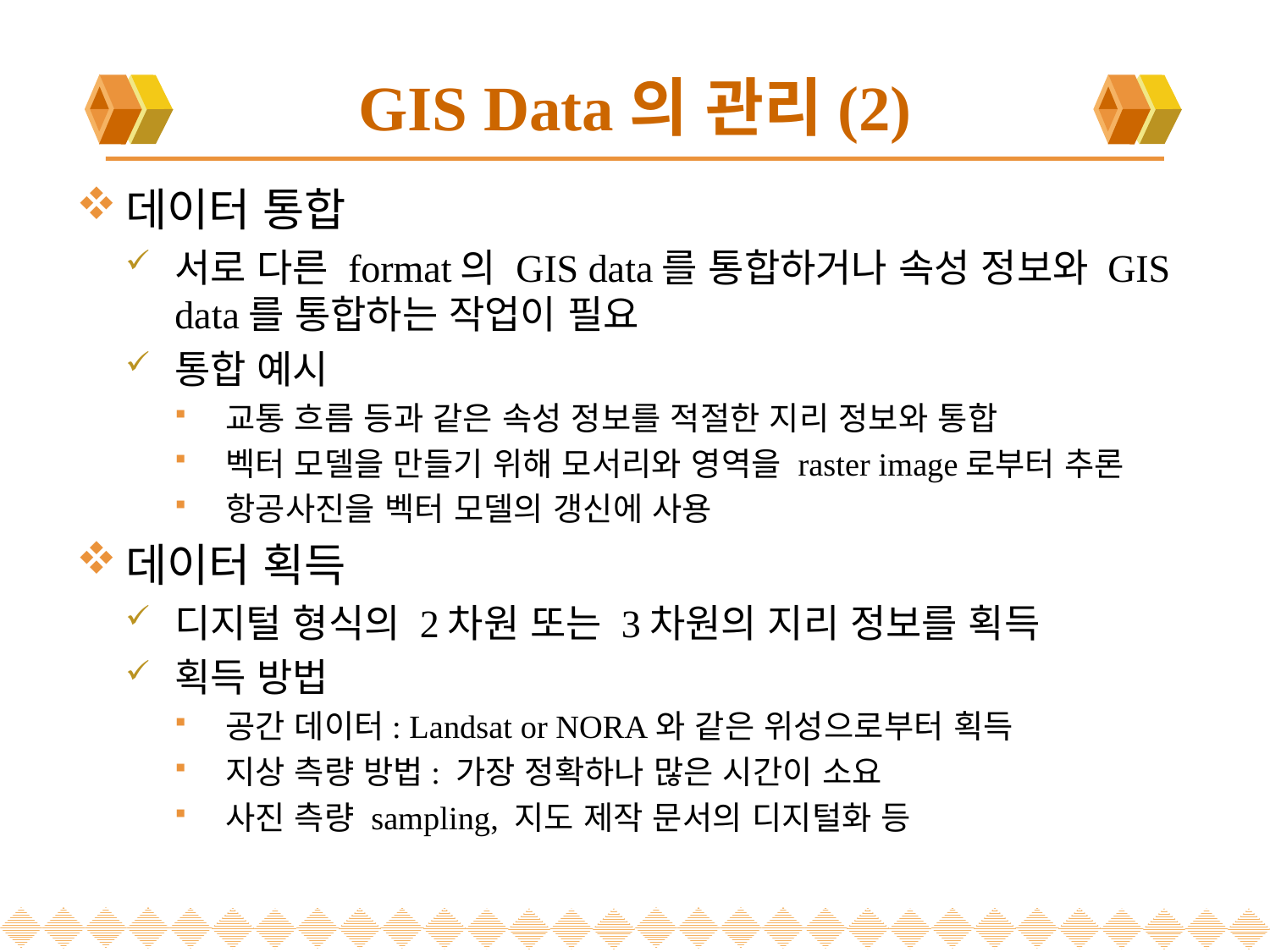

# GIS Data의 관리(2)
데이터 통합
서로 다른 format의 GIS data를 통합하거나 속성 정보와 GIS data를 통합하는 작업이 필요
통합 예시
교통 흐름 등과 같은 속성 정보를 적절한 지리 정보와 통합
벡터 모델을 만들기 위해 모서리와 영역을 raster image로부터 추론
항공사진을 벡터 모델의 갱신에 사용
데이터 획득
디지털 형식의 2차원 또는 3차원의 지리 정보를 획득
획득 방법
공간 데이터: Landsat or NORA와 같은 위성으로부터 획득
지상 측량 방법: 가장 정확하나 많은 시간이 소요
사진 측량 sampling, 지도 제작 문서의 디지털화 등